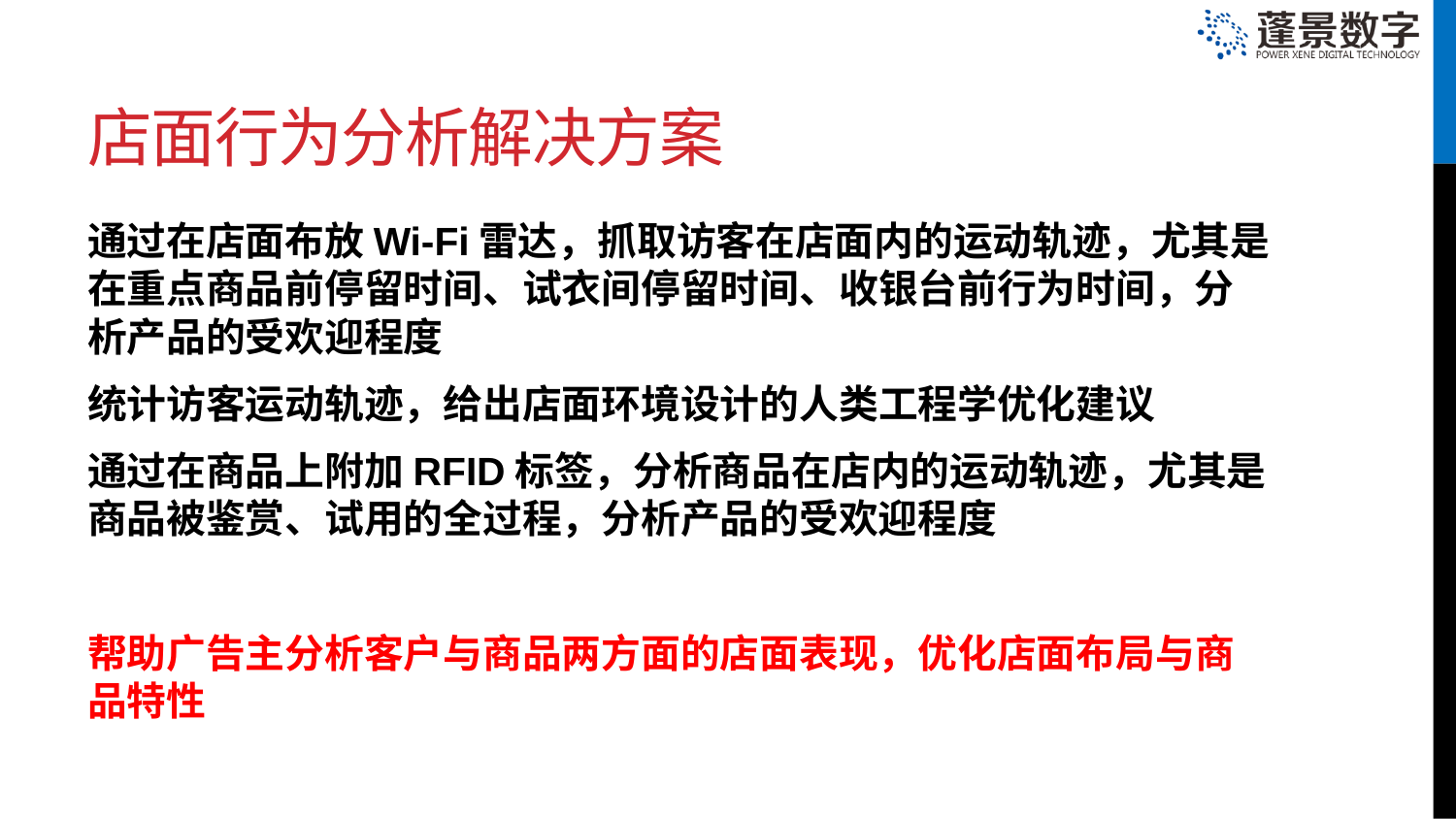

# 店面行为分析解决方案
通过在店面布放Wi-Fi雷达，抓取访客在店面内的运动轨迹，尤其是在重点商品前停留时间、试衣间停留时间、收银台前行为时间，分析产品的受欢迎程度
统计访客运动轨迹，给出店面环境设计的人类工程学优化建议
通过在商品上附加RFID标签，分析商品在店内的运动轨迹，尤其是商品被鉴赏、试用的全过程，分析产品的受欢迎程度

帮助广告主分析客户与商品两方面的店面表现，优化店面布局与商品特性